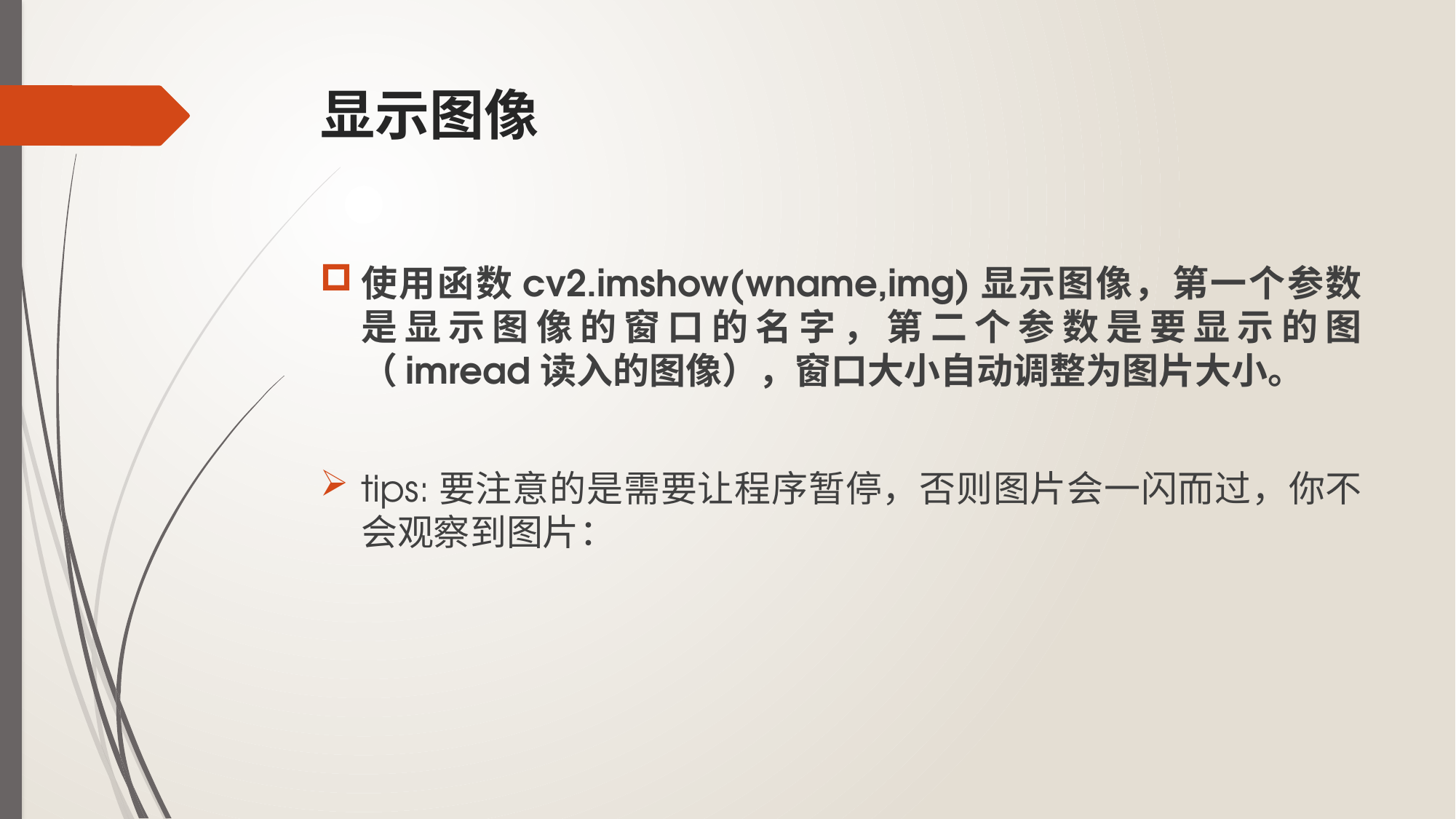

# 显示图像
使用函数cv2.imshow(wname,img)显示图像，第一个参数是显示图像的窗口的名字，第二个参数是要显示的图（imread读入的图像），窗口大小自动调整为图片大小。

tips:要注意的是需要让程序暂停，否则图片会一闪而过，你不会观察到图片：